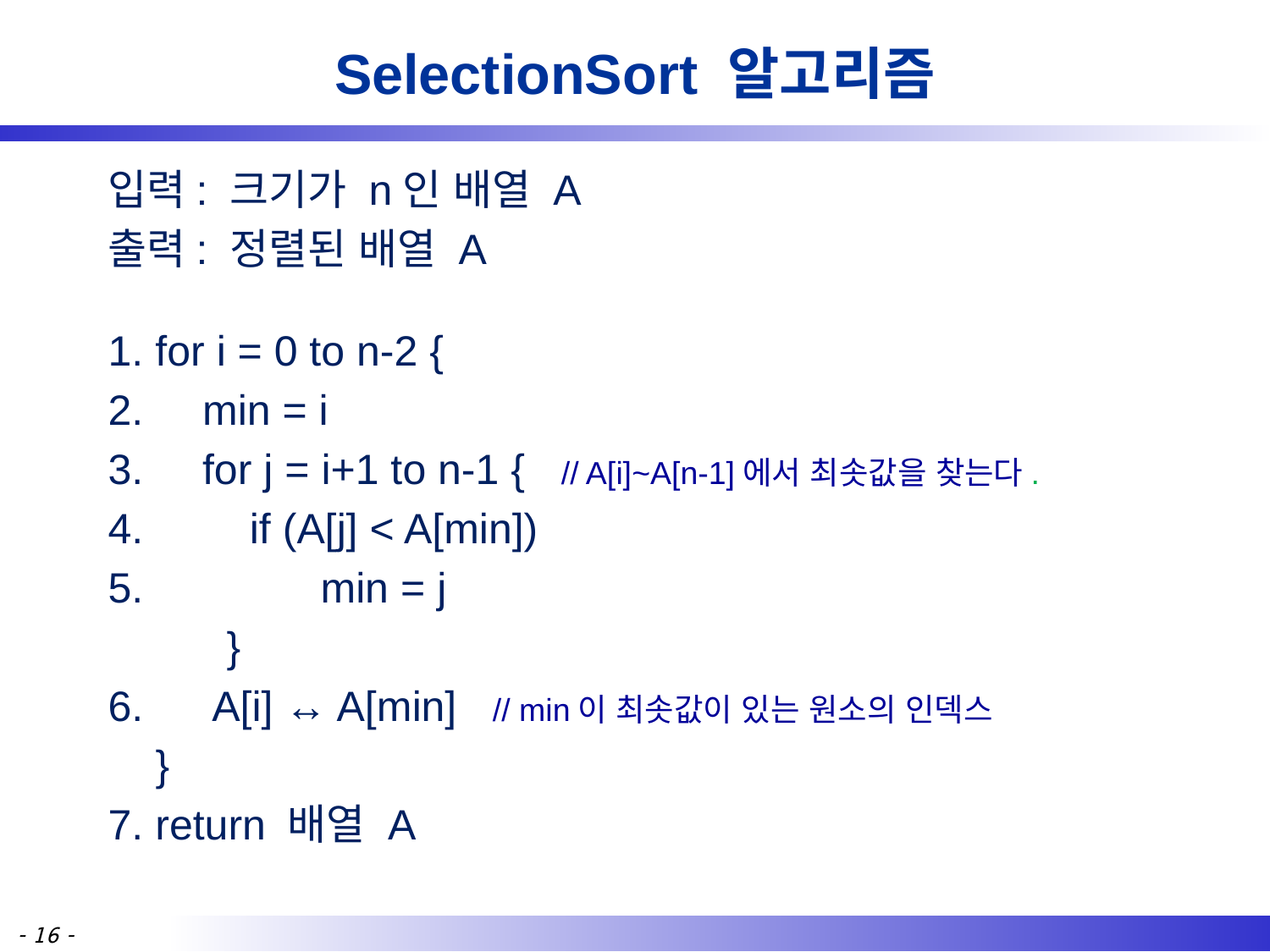

# SelectionSort 알고리즘
입력: 크기가 n인 배열 A
출력: 정렬된 배열 A
1. for i = 0 to n-2 {
2.     min = i
3.     for j = i+1 to n-1 {    // A[i]~A[n-1]에서 최솟값을 찾는다.
4.         if (A[j] < A[min])
5.               min = j
          }
6.      A[i] ↔ A[min]    // min이 최솟값이 있는 원소의 인덱스
    }
7. return 배열 A
- 16 -